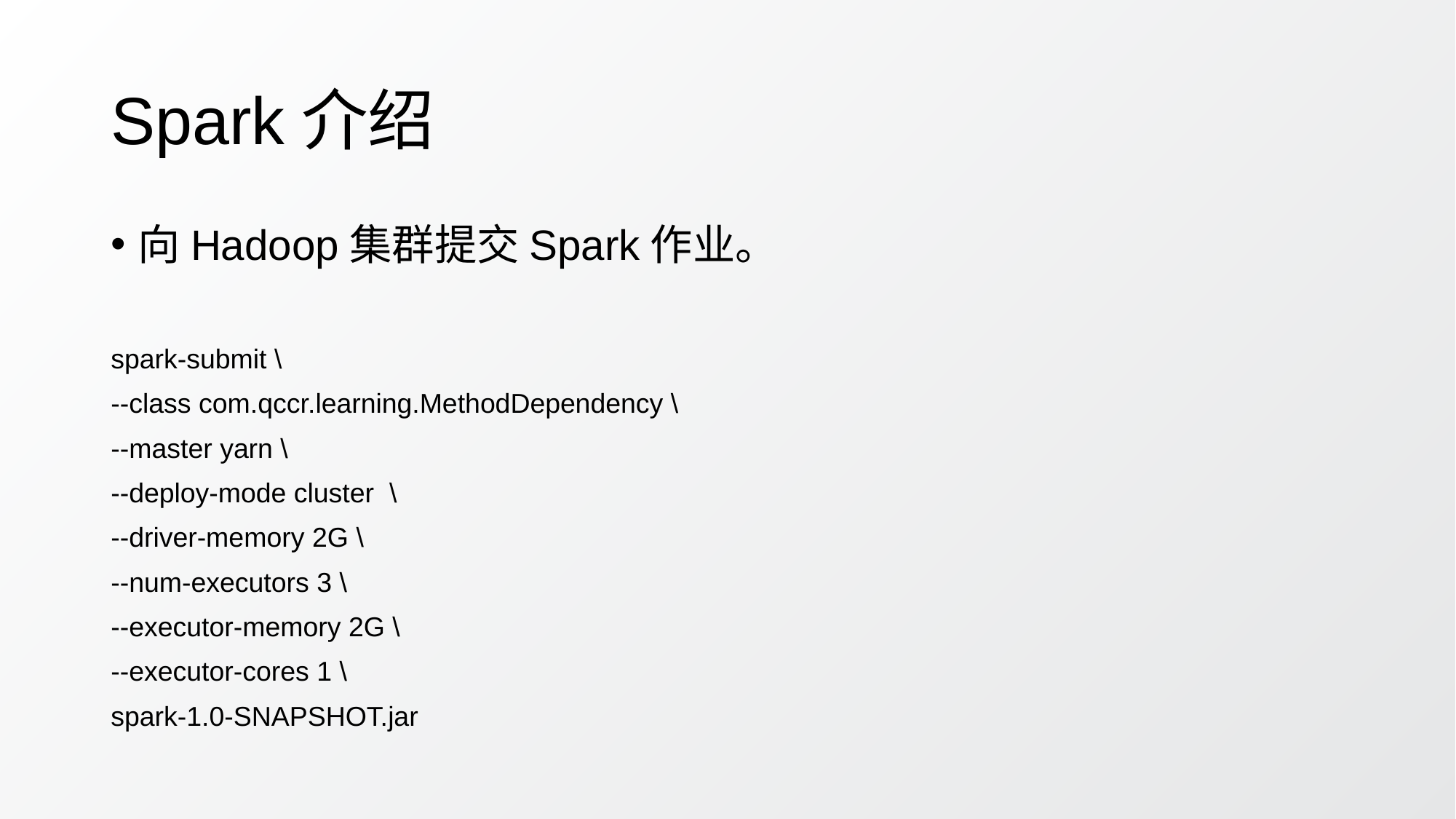

# Spark介绍
向Hadoop集群提交Spark作业。

spark-submit \
--class com.qccr.learning.MethodDependency \
--master yarn \
--deploy-mode cluster  \
--driver-memory 2G \
--num-executors 3 \
--executor-memory 2G \
--executor-cores 1 \
spark-1.0-SNAPSHOT.jar